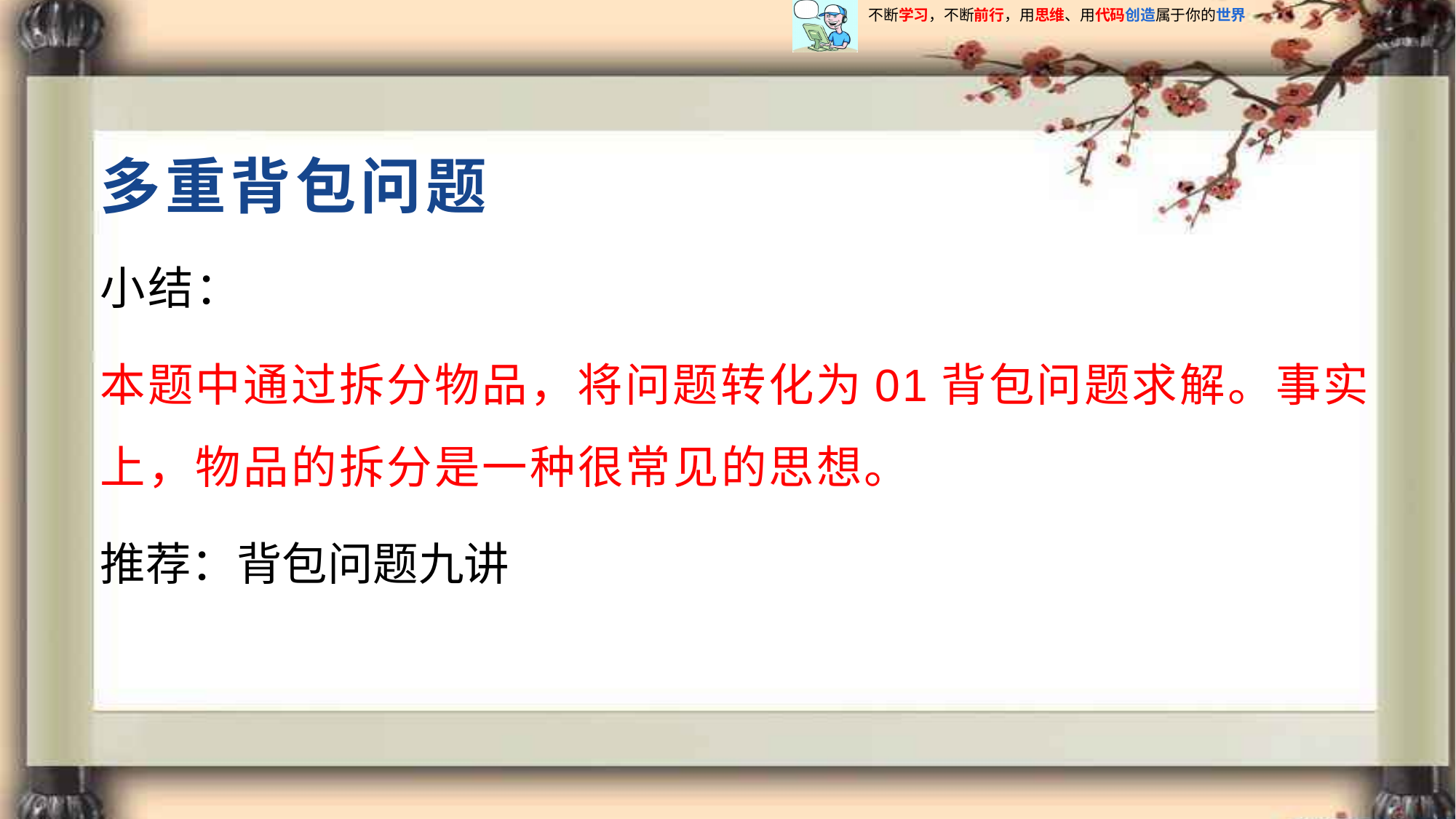

# 多重背包问题
小结：
本题中通过拆分物品，将问题转化为01背包问题求解。事实上，物品的拆分是一种很常见的思想。
推荐：背包问题九讲